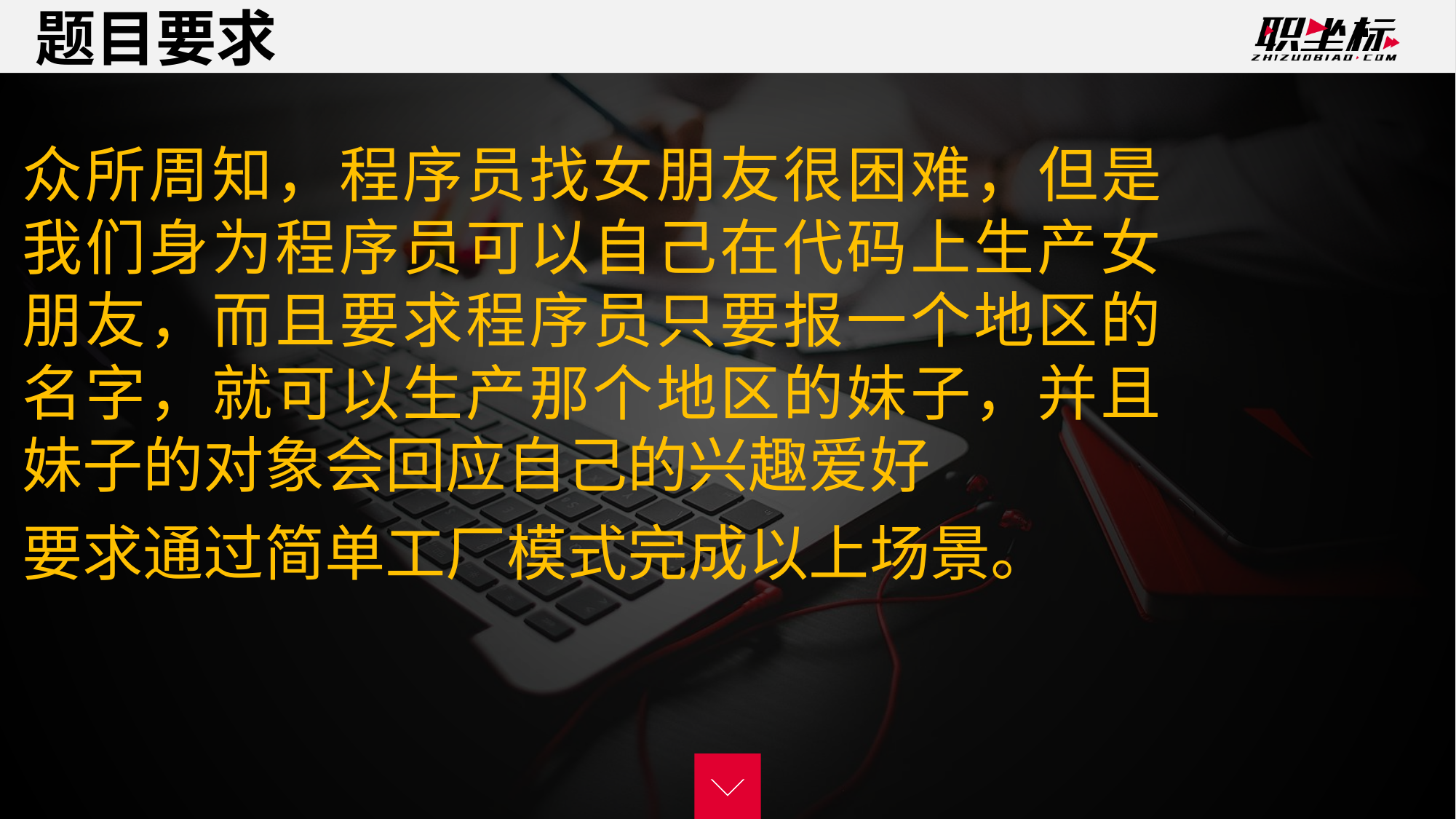

题目要求
众所周知，程序员找女朋友很困难，但是我们身为程序员可以自己在代码上生产女朋友，而且要求程序员只要报一个地区的名字，就可以生产那个地区的妹子，并且妹子的对象会回应自己的兴趣爱好
要求通过简单工厂模式完成以上场景。